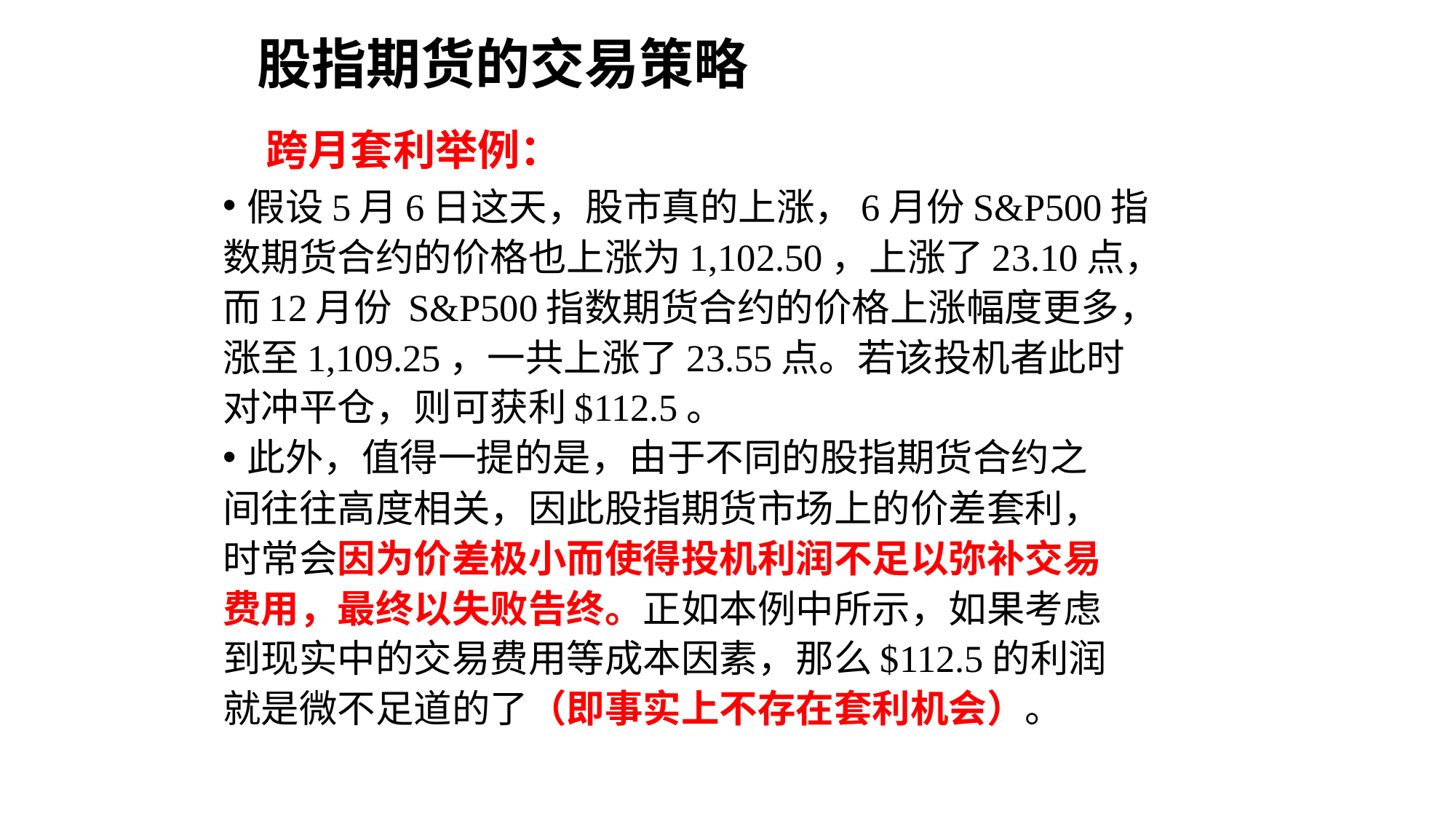

股指期货的交易策略
# 跨月套利举例：
假设5月6日这天，股市真的上涨，6月份S&P500指
数期货合约的价格也上涨为1,102.50，上涨了23.10点，
而12月份 S&P500指数期货合约的价格上涨幅度更多，
涨至1,109.25，一共上涨了23.55点。若该投机者此时
对冲平仓，则可获利$112.5。
此外，值得一提的是，由于不同的股指期货合约之
间往往高度相关，因此股指期货市场上的价差套利，
时常会因为价差极小而使得投机利润不足以弥补交易
费用，最终以失败告终。正如本例中所示，如果考虑
到现实中的交易费用等成本因素，那么$112.5的利润
就是微不足道的了（即事实上不存在套利机会）。